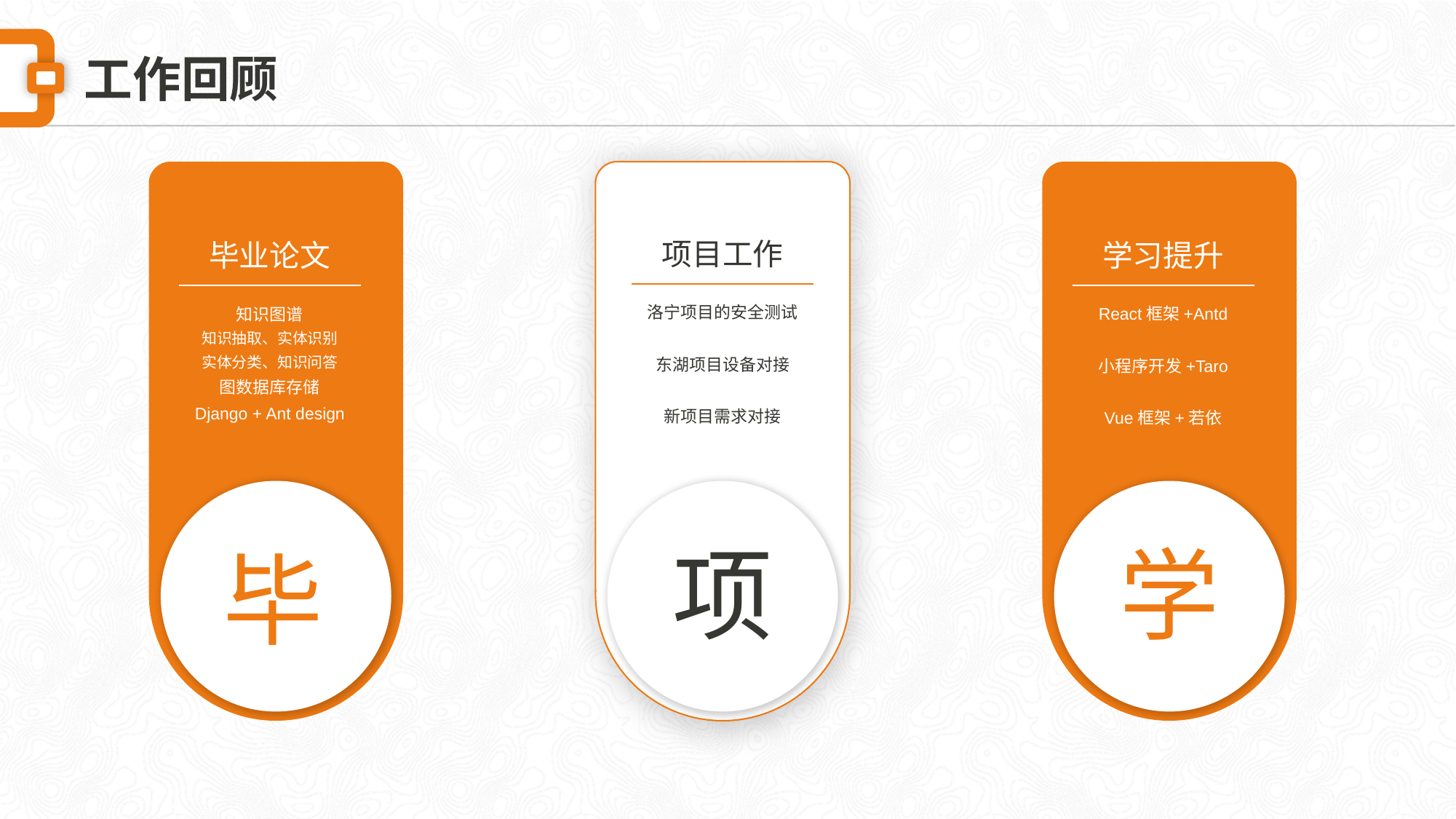

工作回顾

项目工作
洛宁项目的安全测试

东湖项目设备对接

新项目需求对接

项

学习提升
React框架+Antd

小程序开发+Taro

Vue框架+若依

学
毕业论文
知识图谱
知识抽取、实体识别
实体分类、知识问答
图数据库存储
Django + Ant design

毕